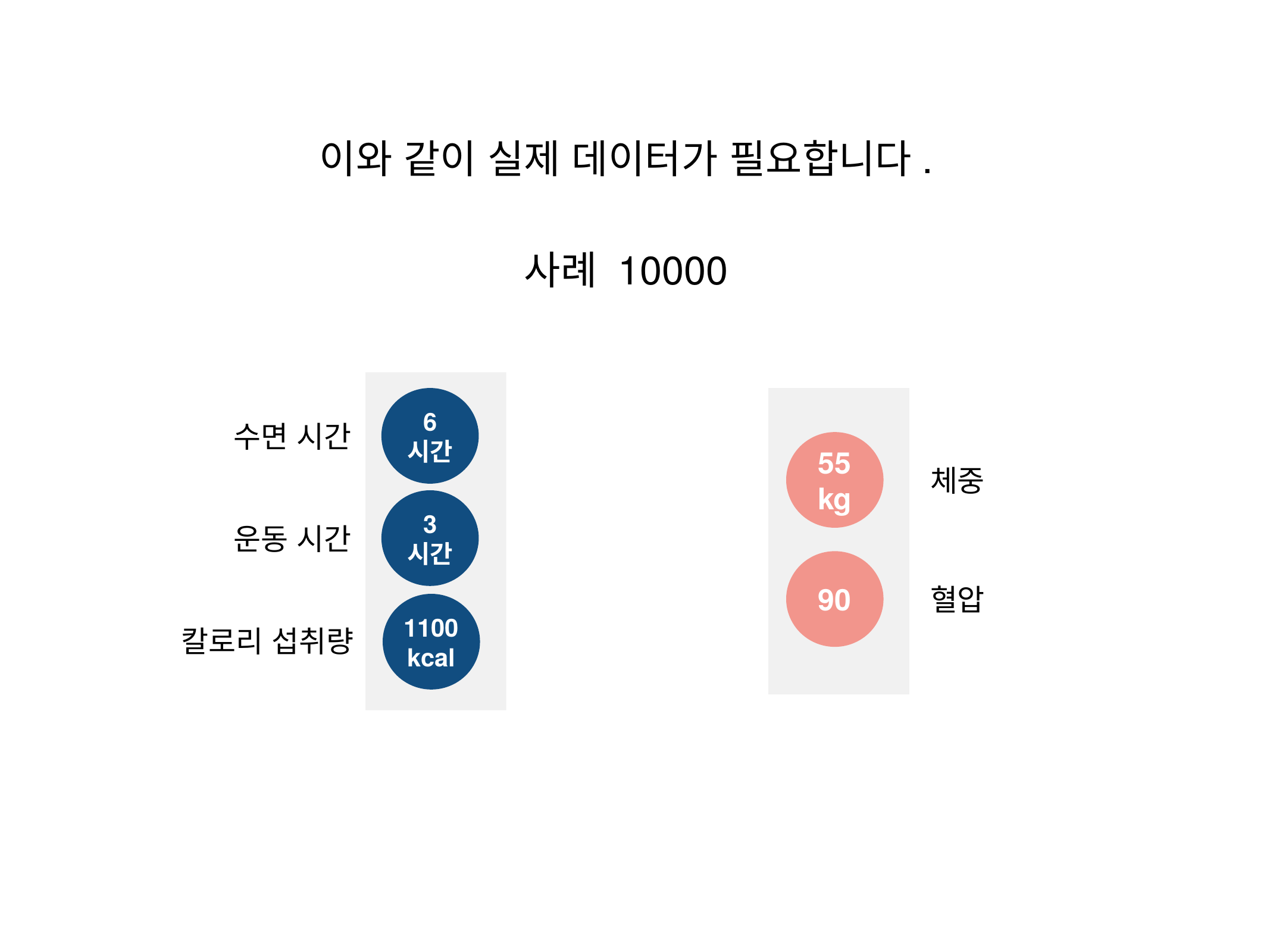

이와 같이 실제 데이터가 필요합니다.

사례 10000

6
시간
수면 시간

55
kg
체중

3
시간
운동 시간

90

1100
kcal

혈압
칼로리 섭취량